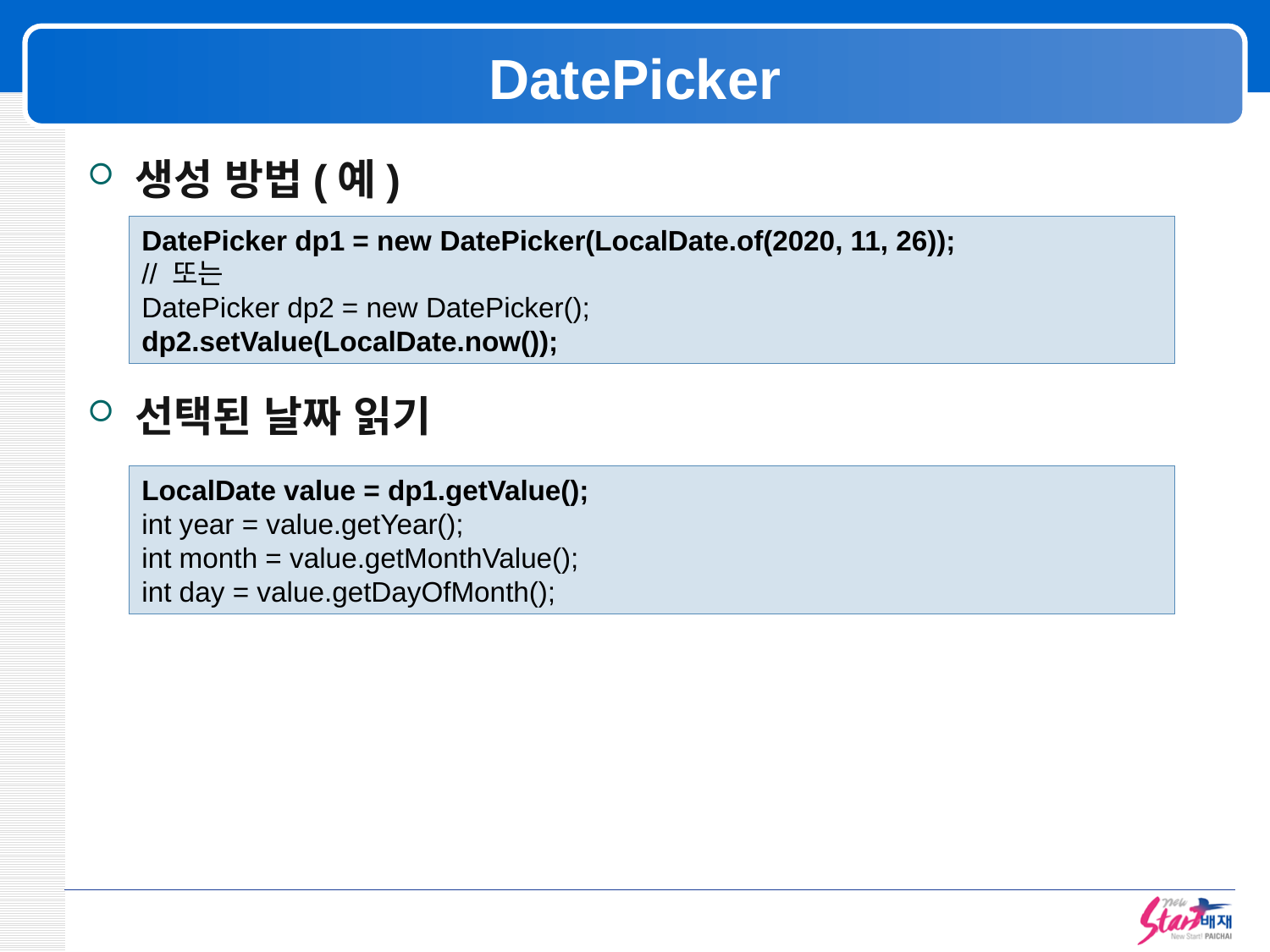

# DatePicker
생성 방법(예)

선택된 날짜 읽기
DatePicker dp1 = new DatePicker(LocalDate.of(2020, 11, 26));
// 또는
DatePicker dp2 = new DatePicker();
dp2.setValue(LocalDate.now());
LocalDate value = dp1.getValue();
int year = value.getYear();
int month = value.getMonthValue();
int day = value.getDayOfMonth();